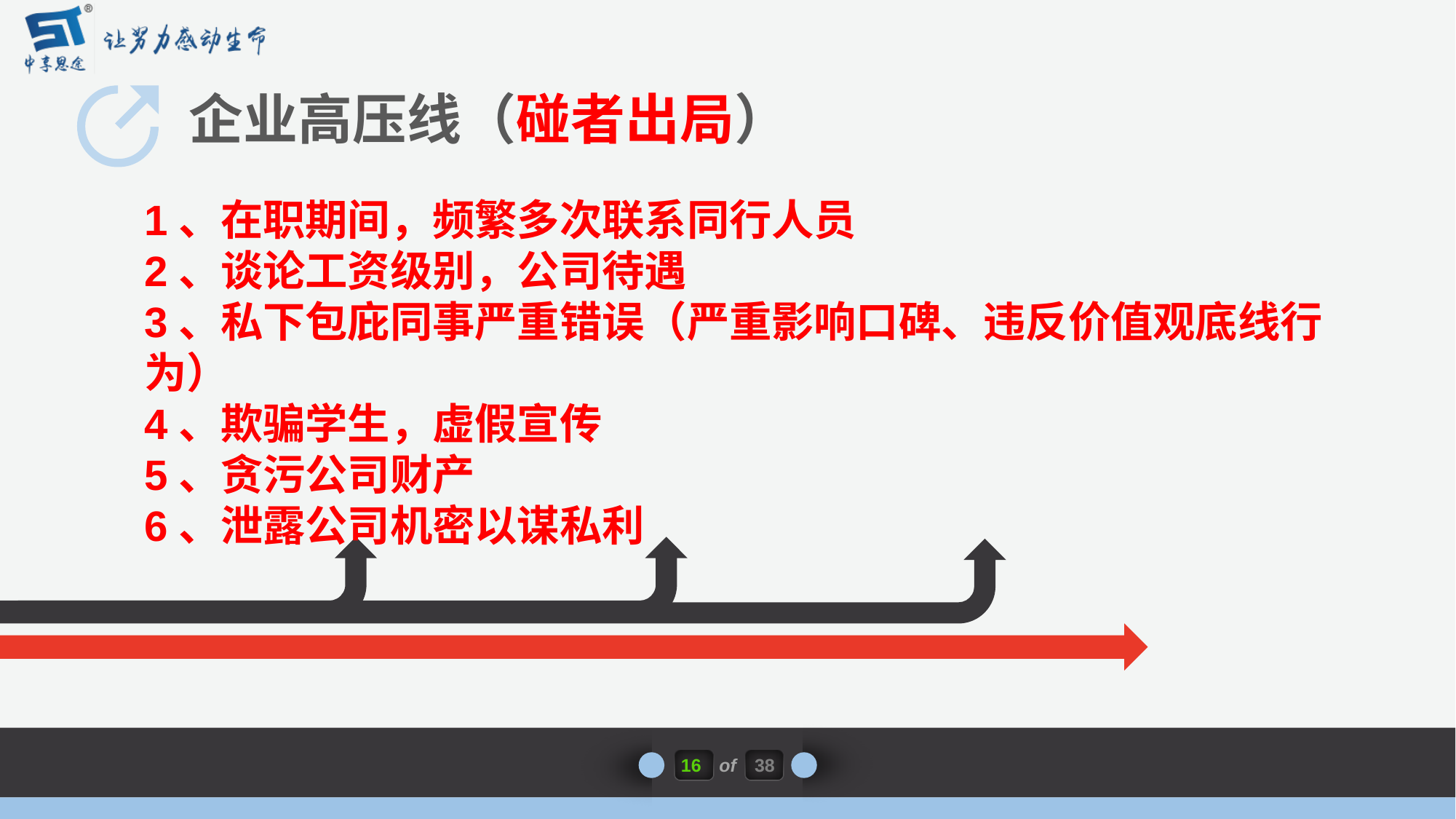

企业高压线（碰者出局）

1、在职期间，频繁多次联系同行人员
2、谈论工资级别，公司待遇
3、私下包庇同事严重错误（严重影响口碑、违反价值观底线行为）
4、欺骗学生，虚假宣传
5、贪污公司财产
6、泄露公司机密以谋私利